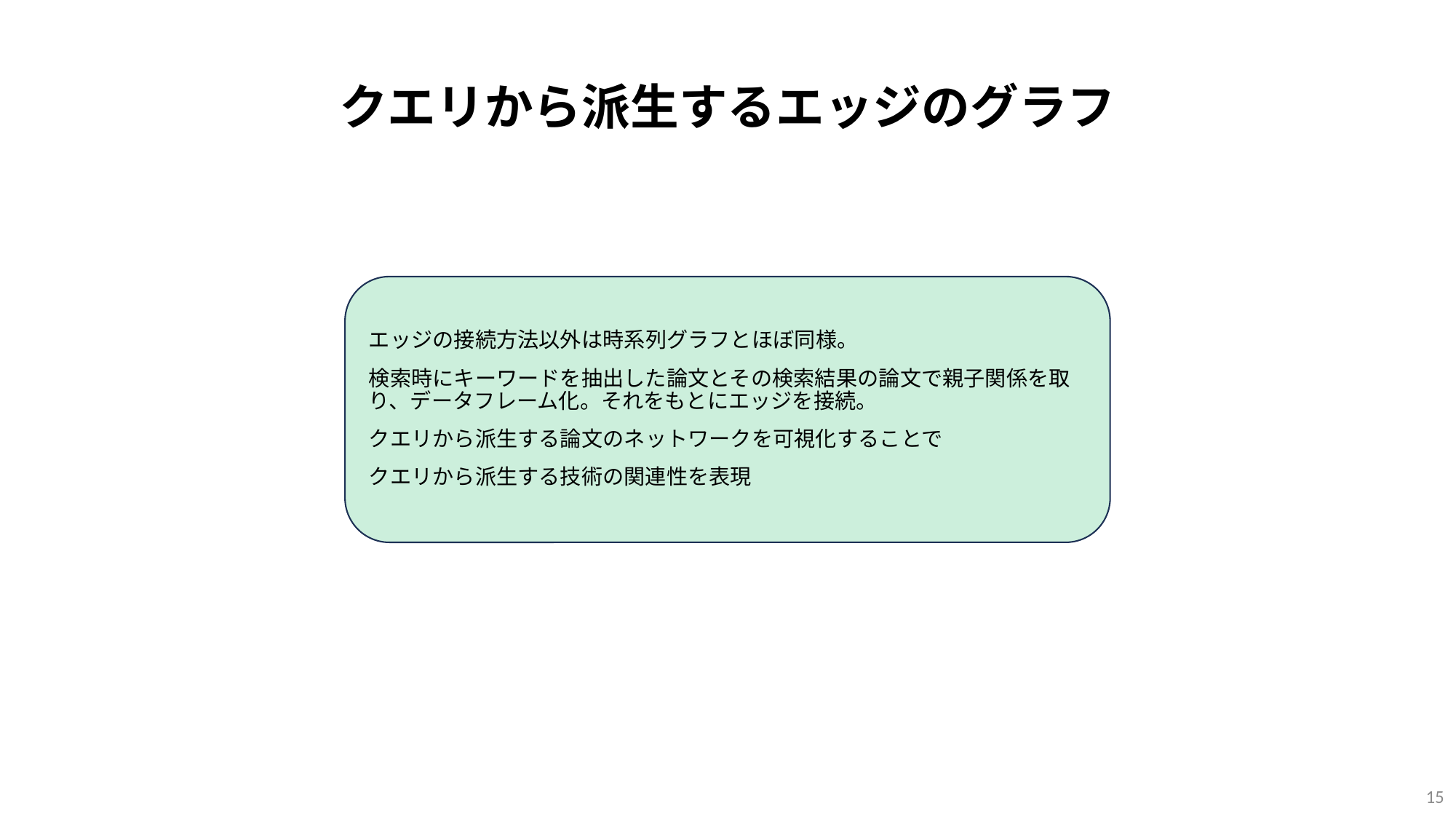

# クエリから派生するエッジのグラフ
エッジの接続方法以外は時系列グラフとほぼ同様。
検索時にキーワードを抽出した論文とその検索結果の論文で親子関係を取り、データフレーム化。それをもとにエッジを接続。
クエリから派生する論文のネットワークを可視化することで
クエリから派生する技術の関連性を表現
15